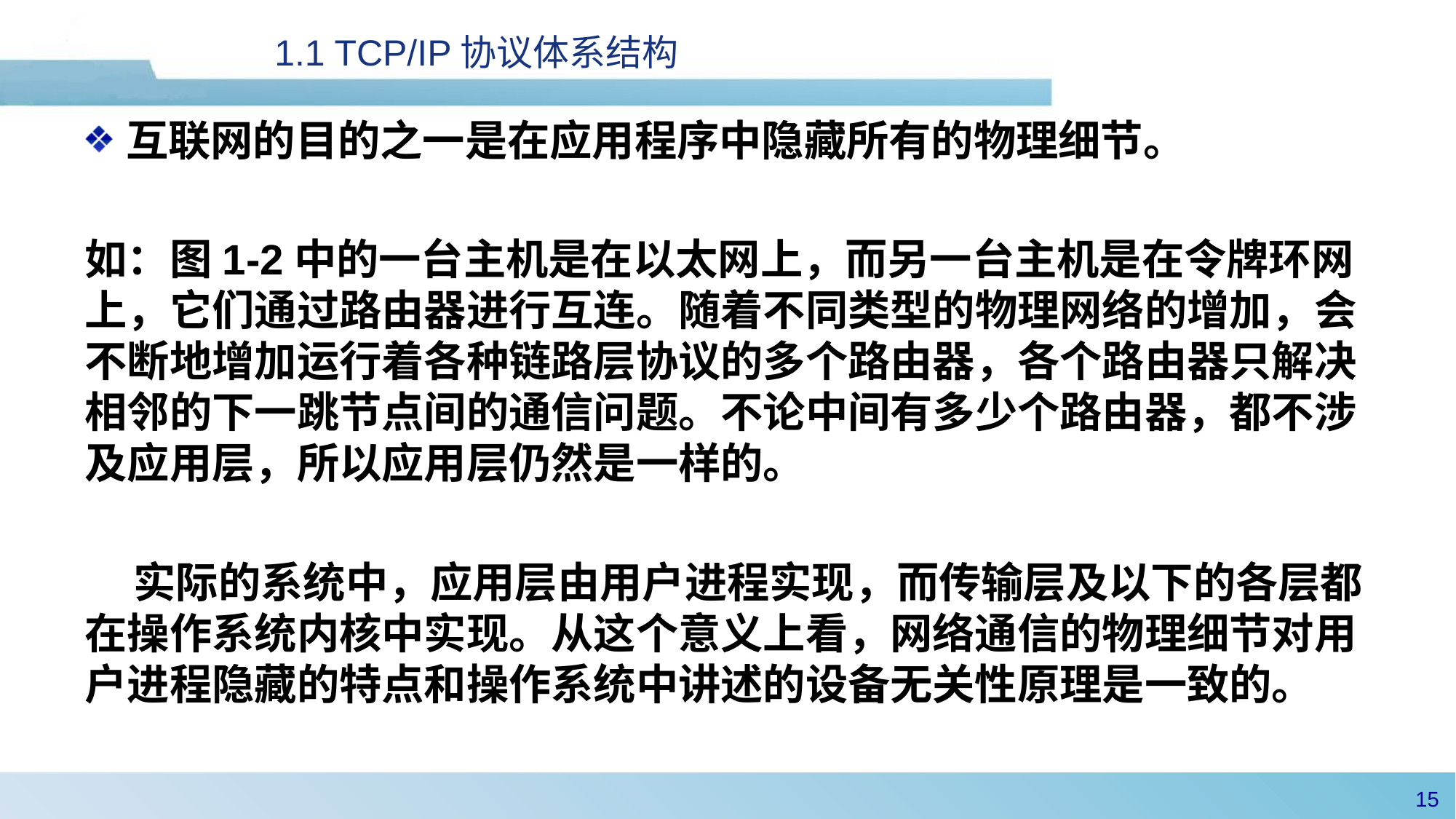

1.1 TCP/IP协议体系结构
互联网的目的之一是在应用程序中隐藏所有的物理细节。

如：图1-2中的一台主机是在以太网上，而另一台主机是在令牌环网上，它们通过路由器进行互连。随着不同类型的物理网络的增加，会不断地增加运行着各种链路层协议的多个路由器，各个路由器只解决相邻的下一跳节点间的通信问题。不论中间有多少个路由器，都不涉及应用层，所以应用层仍然是一样的。

    实际的系统中，应用层由用户进程实现，而传输层及以下的各层都在操作系统内核中实现。从这个意义上看，网络通信的物理细节对用户进程隐藏的特点和操作系统中讲述的设备无关性原理是一致的。
15